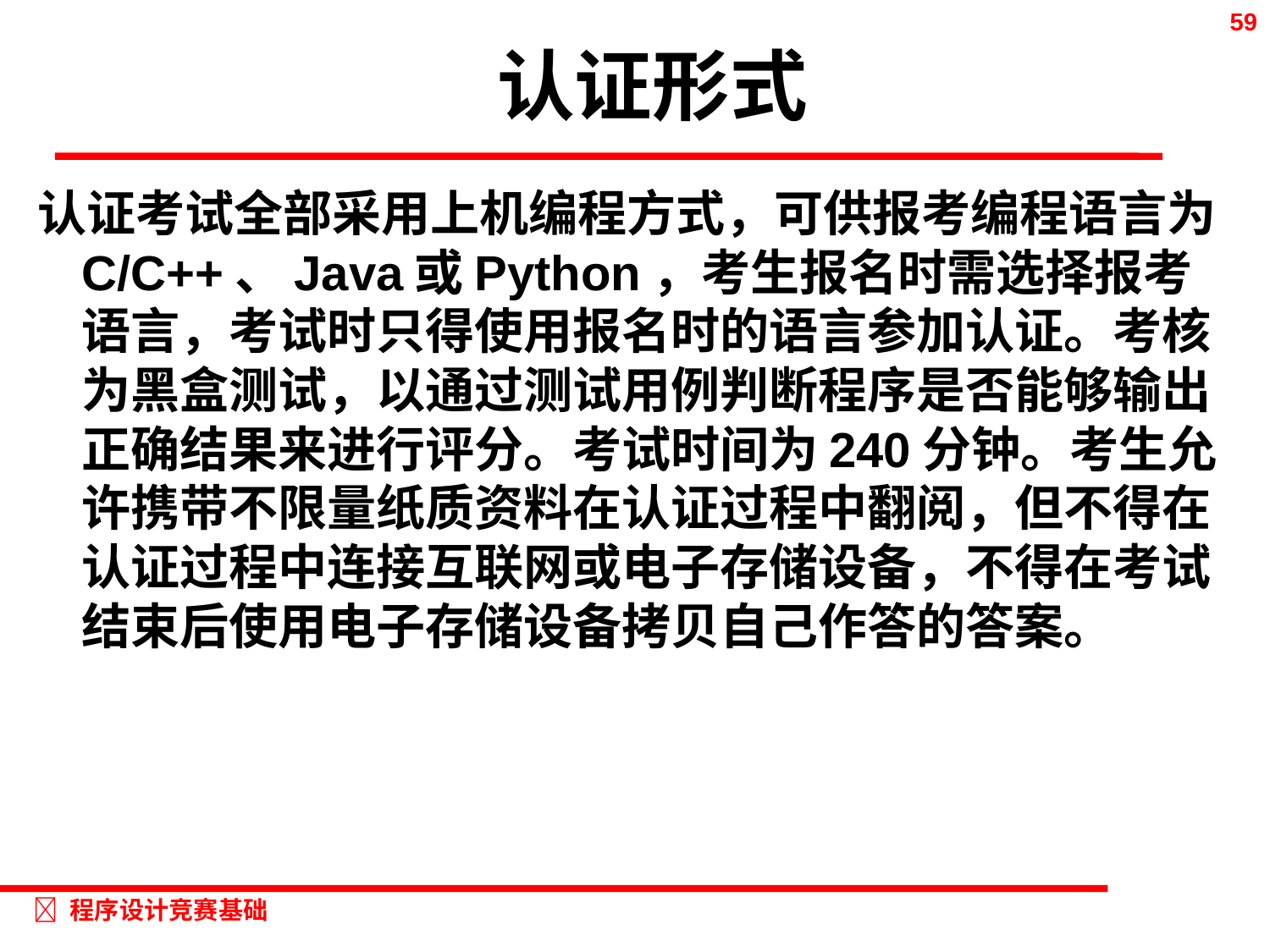

# 认证形式
认证考试全部采用上机编程方式，可供报考编程语言为C/C++、Java或Python，考生报名时需选择报考语言，考试时只得使用报名时的语言参加认证。考核为黑盒测试，以通过测试用例判断程序是否能够输出正确结果来进行评分。考试时间为240分钟。考生允许携带不限量纸质资料在认证过程中翻阅，但不得在认证过程中连接互联网或电子存储设备，不得在考试结束后使用电子存储设备拷贝自己作答的答案。